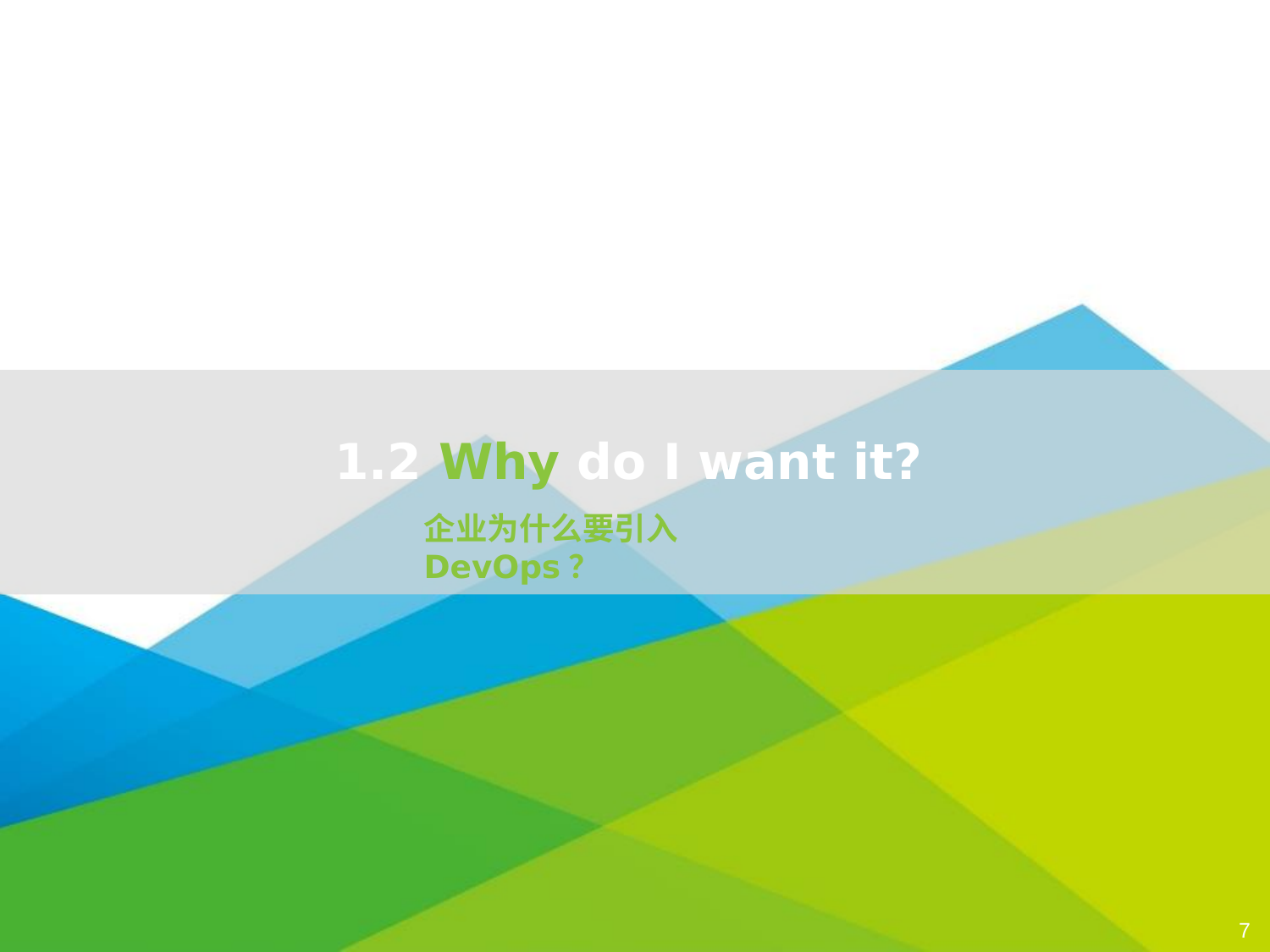

1.2 Why do I want it?
企业为什么要引入DevOps？
7